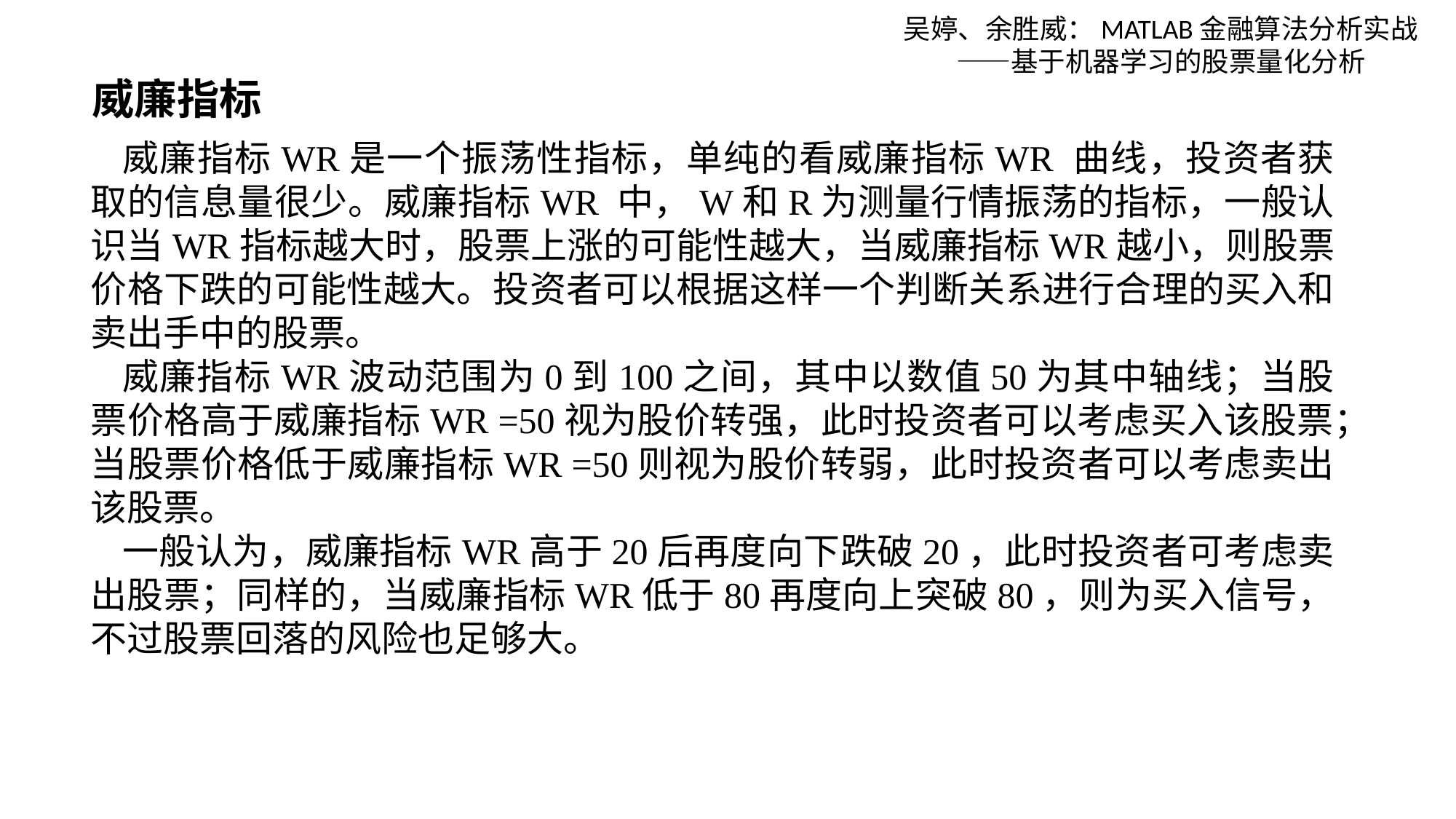

吴婷、余胜威：MATLAB金融算法分析实战——基于机器学习的股票量化分析
威廉指标
威廉指标WR是一个振荡性指标，单纯的看威廉指标WR 曲线，投资者获取的信息量很少。威廉指标WR 中，W和R为测量行情振荡的指标，一般认识当WR指标越大时，股票上涨的可能性越大，当威廉指标WR越小，则股票价格下跌的可能性越大。投资者可以根据这样一个判断关系进行合理的买入和卖出手中的股票。
威廉指标WR波动范围为0到100之间，其中以数值50为其中轴线；当股票价格高于威廉指标WR =50视为股价转强，此时投资者可以考虑买入该股票；当股票价格低于威廉指标WR =50则视为股价转弱，此时投资者可以考虑卖出该股票。
一般认为，威廉指标WR高于20后再度向下跌破20，此时投资者可考虑卖出股票；同样的，当威廉指标WR低于80再度向上突破80，则为买入信号，不过股票回落的风险也足够大。